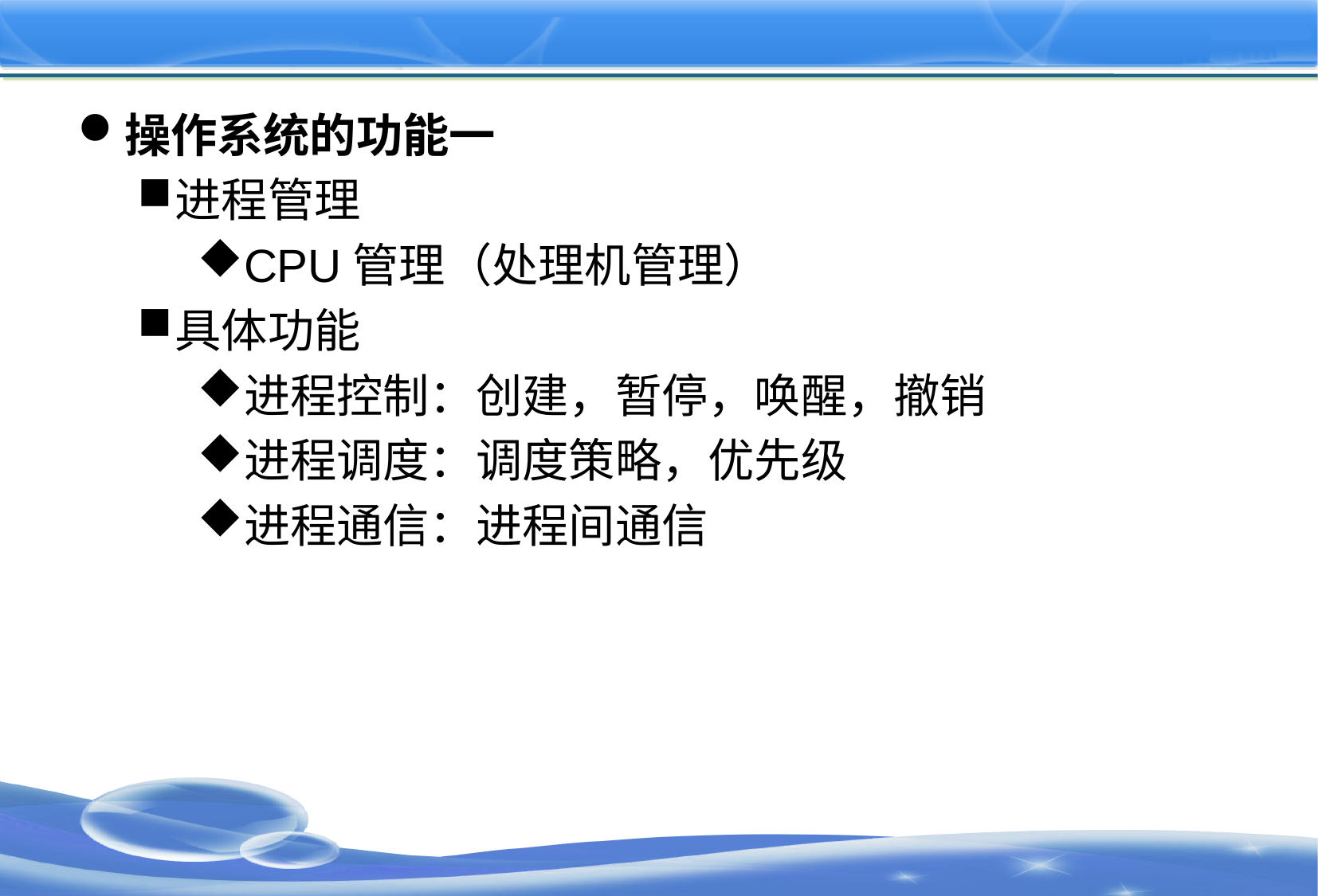

#
操作系统的功能一
进程管理
CPU管理（处理机管理）
具体功能
进程控制：创建，暂停，唤醒，撤销
进程调度：调度策略，优先级
进程通信：进程间通信